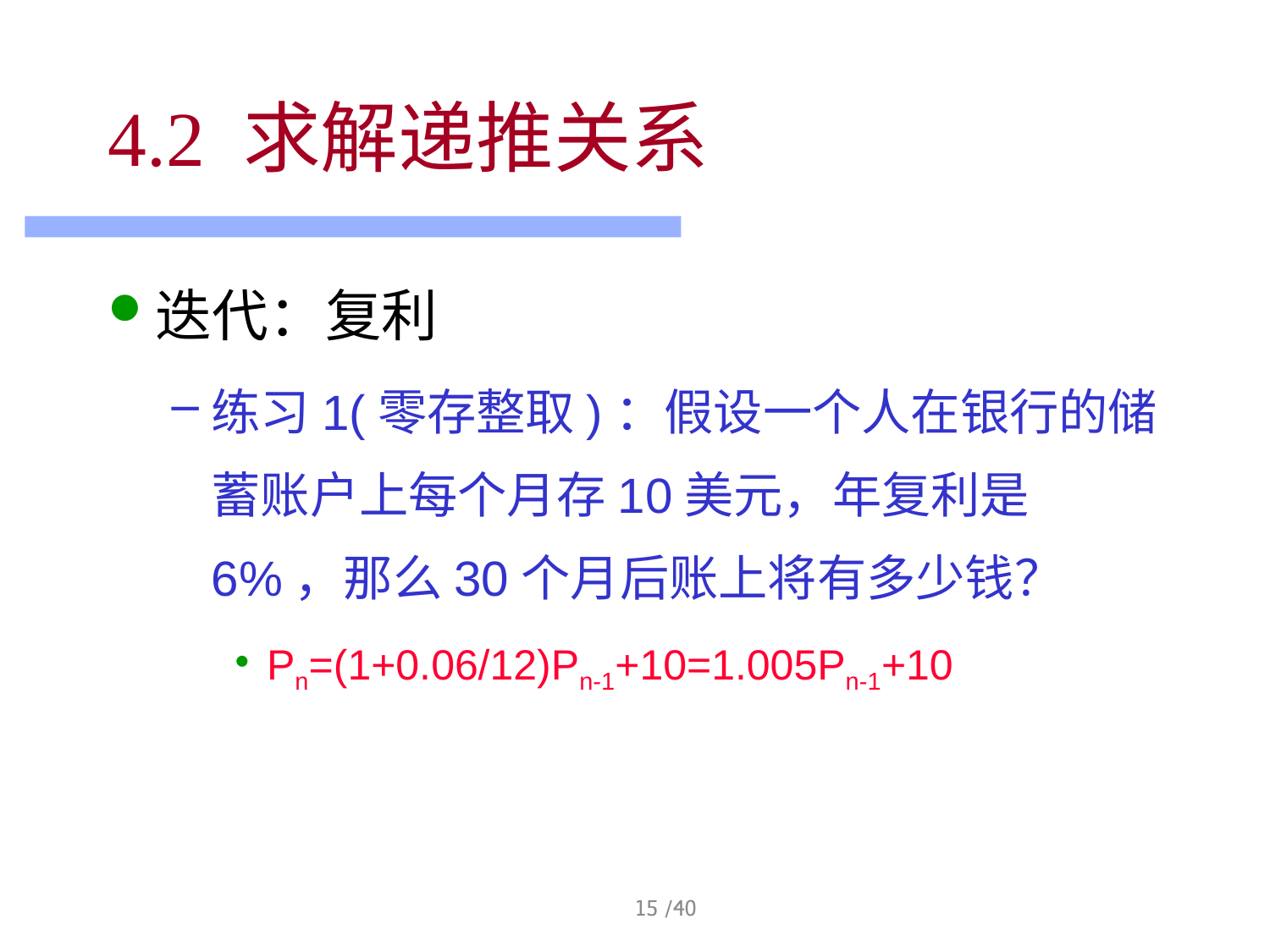

# 4.2 求解递推关系
迭代：复利
练习1(零存整取)：假设一个人在银行的储蓄账户上每个月存10美元，年复利是6%，那么30个月后账上将有多少钱？
Pn=(1+0.06/12)Pn-1+10=1.005Pn-1+10
15
/40